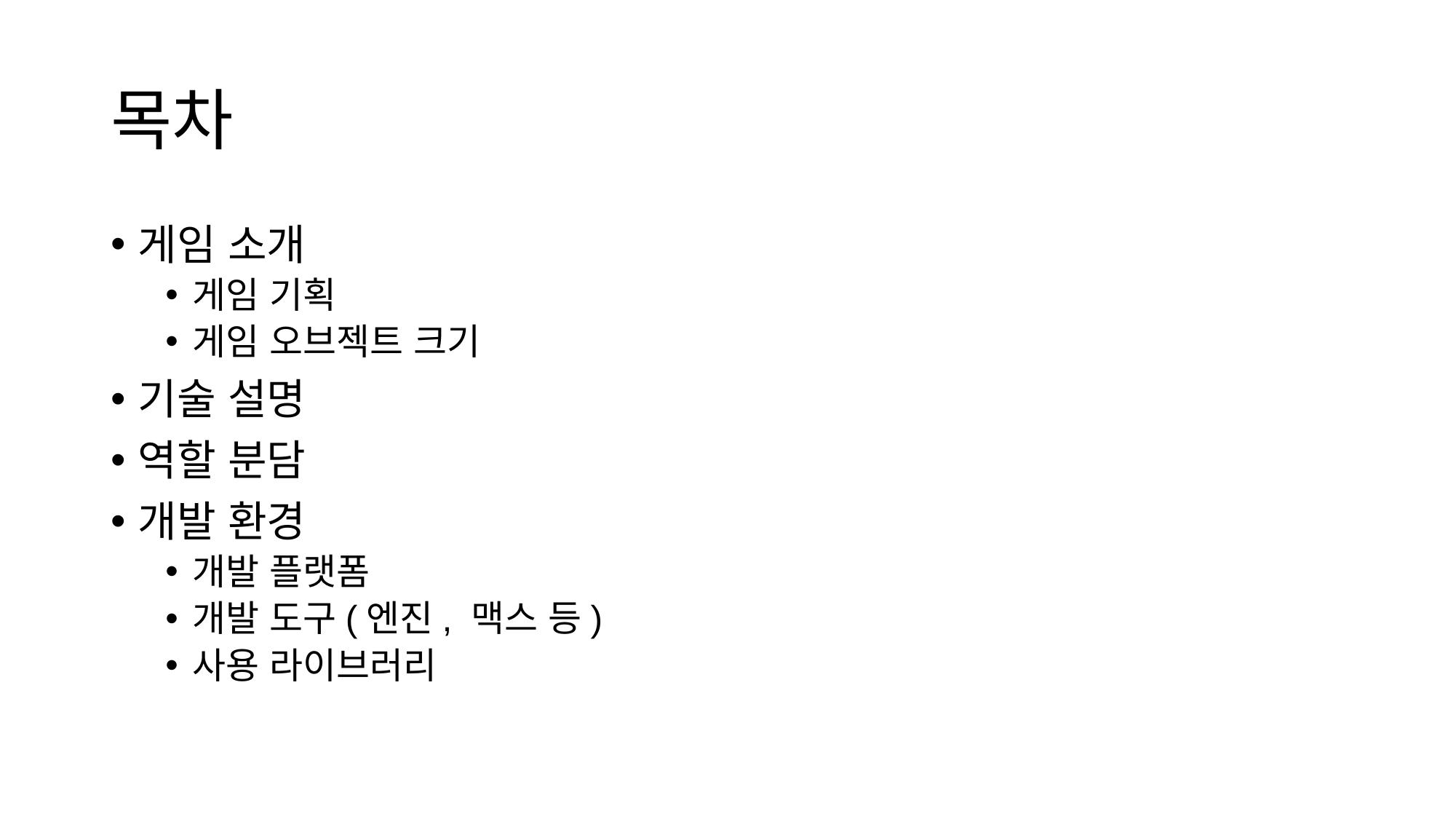

# 목차
게임 소개
게임 기획
게임 오브젝트 크기
기술 설명
역할 분담
개발 환경
개발 플랫폼
개발 도구(엔진, 맥스 등)
사용 라이브러리